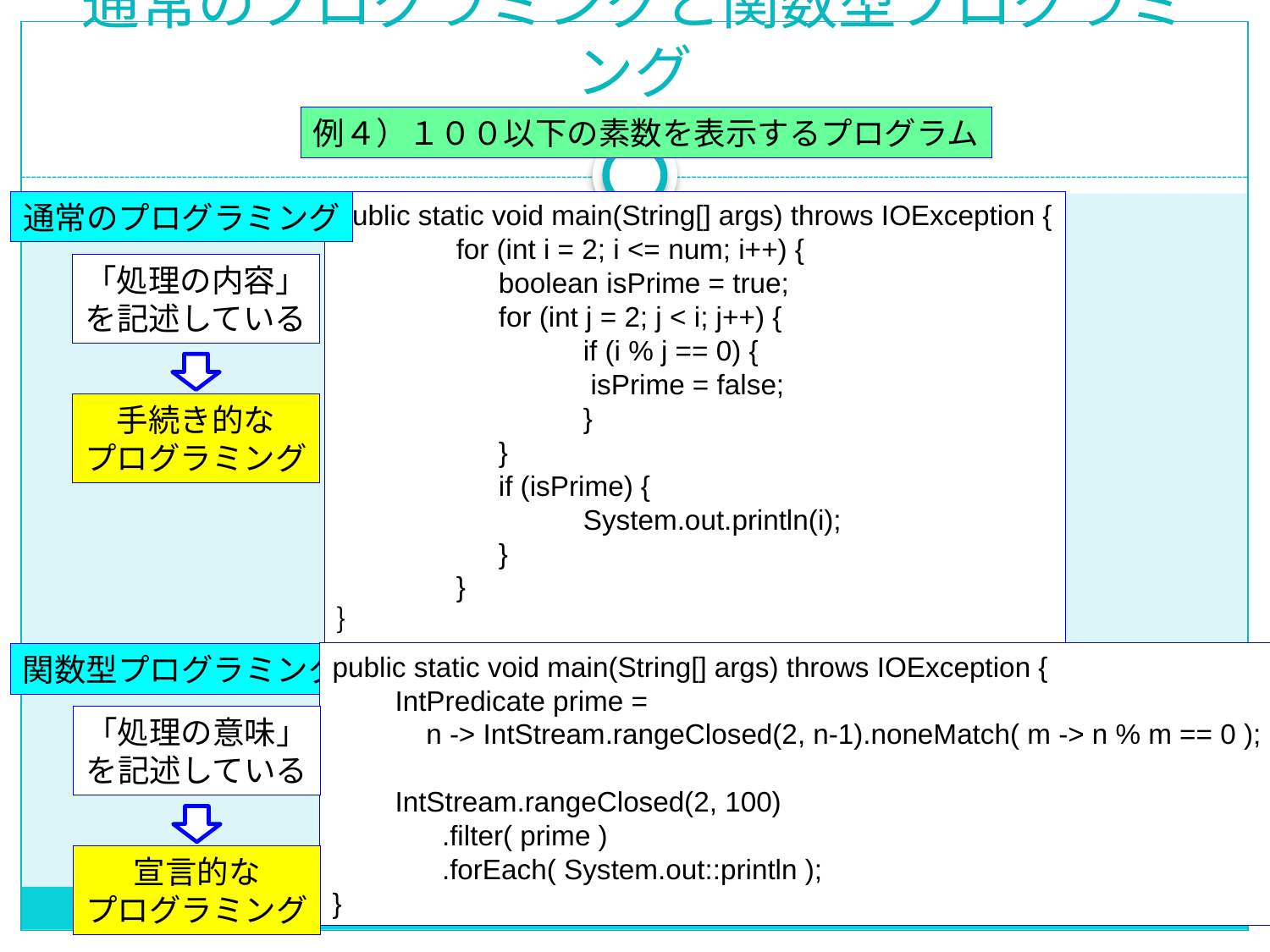

# 通常のプログラミングと関数型プログラミング
例４）１００以下の素数を表示するプログラム
通常のプログラミング
public static void main(String[] args) throws IOException {
　　　　for (int i = 2; i <= num; i++) {
	　boolean isPrime = true;
	　for (int j = 2; j < i; j++) {
	　　　　if (i % j == 0) {
		isPrime = false;
	　　　　}
	　}
	　if (isPrime) {
	　　　　System.out.println(i);
	　}
　　　　}
｝
「処理の内容」
を記述している

手続き的な
プログラミング
public static void main(String[] args) throws IOException {
        IntPredicate prime =
            n -> IntStream.rangeClosed(2, n-1).noneMatch( m -> n % m == 0 );

        IntStream.rangeClosed(2, 100)
              .filter( prime )
              .forEach( System.out::println );
}
関数型プログラミング
「処理の意味」
を記述している

宣言的な
プログラミング